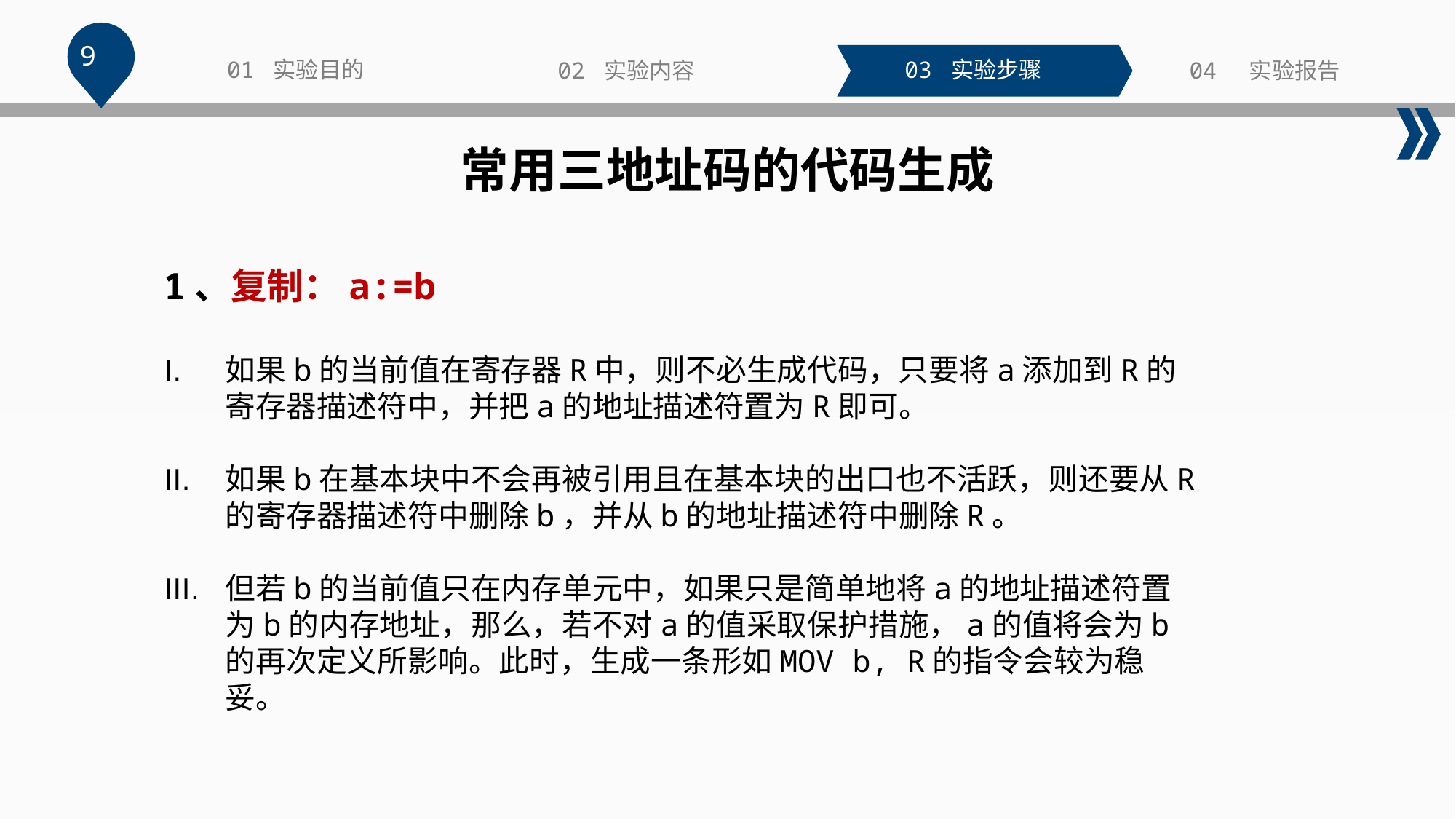

9

01 实验目的
03 实验步骤
02 实验内容
04  实验报告

常用三地址码的代码生成
1、复制：a:=b

如果b的当前值在寄存器R中，则不必生成代码，只要将a添加到R的寄存器描述符中，并把a的地址描述符置为R即可。

如果b在基本块中不会再被引用且在基本块的出口也不活跃，则还要从R的寄存器描述符中删除b，并从b的地址描述符中删除R。

但若b的当前值只在内存单元中，如果只是简单地将a的地址描述符置为b的内存地址，那么，若不对a的值采取保护措施，a的值将会为b的再次定义所影响。此时，生成一条形如MOV b, R的指令会较为稳妥。